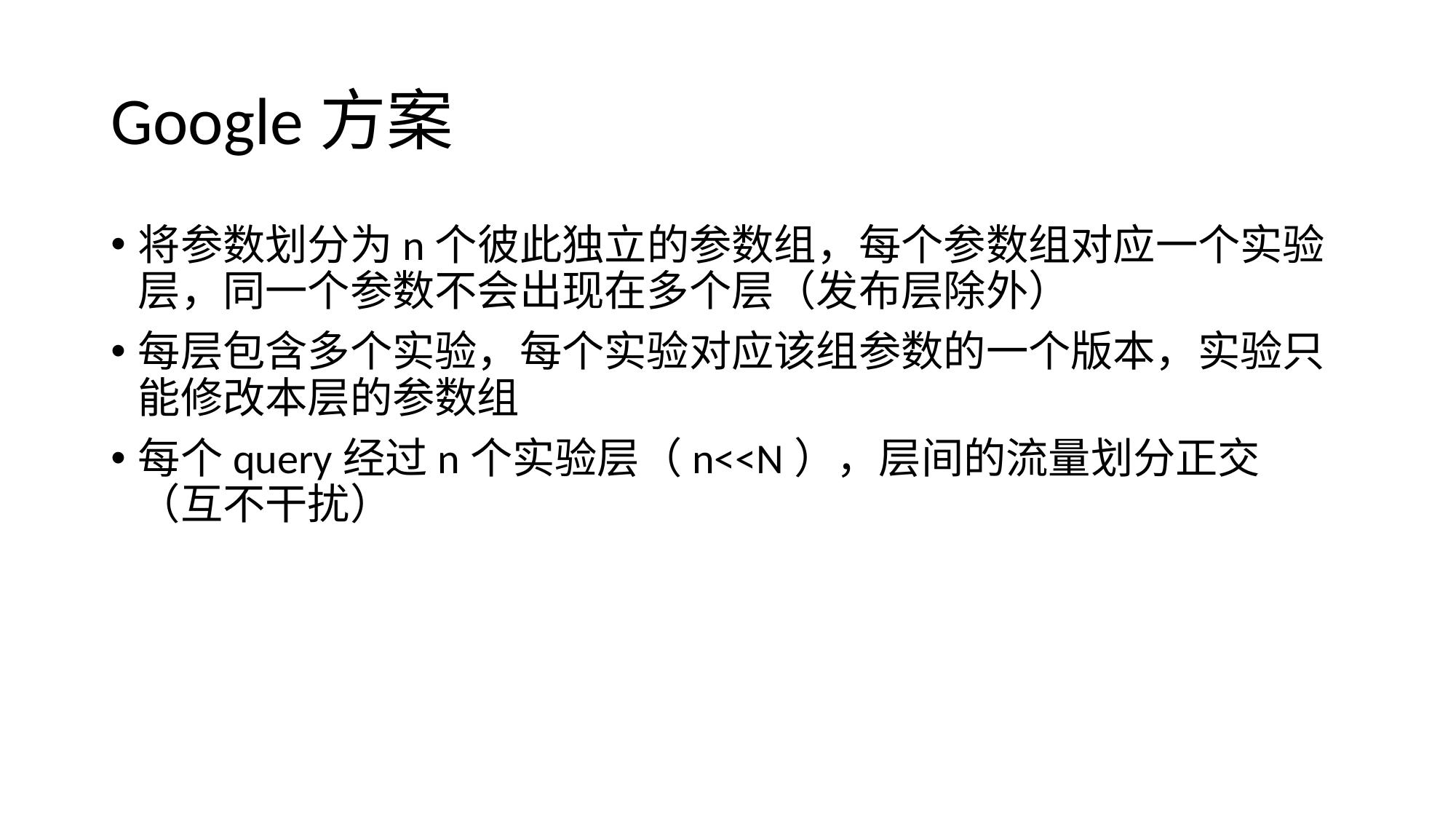

# Google方案
将参数划分为n个彼此独立的参数组，每个参数组对应一个实验层，同一个参数不会出现在多个层（发布层除外）
每层包含多个实验，每个实验对应该组参数的一个版本，实验只能修改本层的参数组
每个query经过n个实验层（n<<N），层间的流量划分正交（互不干扰）